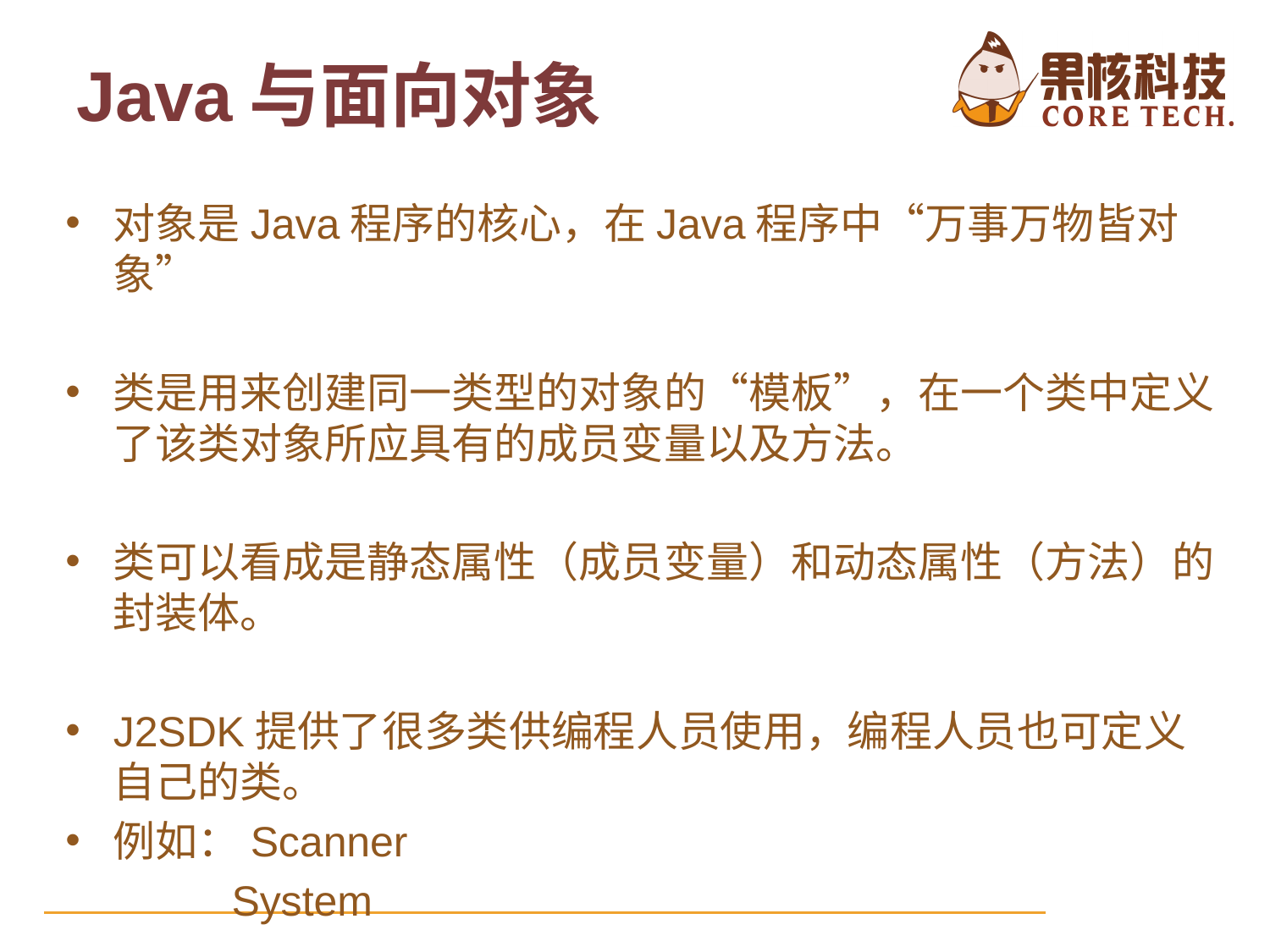

Java与面向对象
对象是Java程序的核心，在Java程序中“万事万物皆对象”

类是用来创建同一类型的对象的“模板”，在一个类中定义了该类对象所应具有的成员变量以及方法。

类可以看成是静态属性（成员变量）和动态属性（方法）的封装体。

J2SDK提供了很多类供编程人员使用，编程人员也可定义自己的类。
例如：Scanner
              System